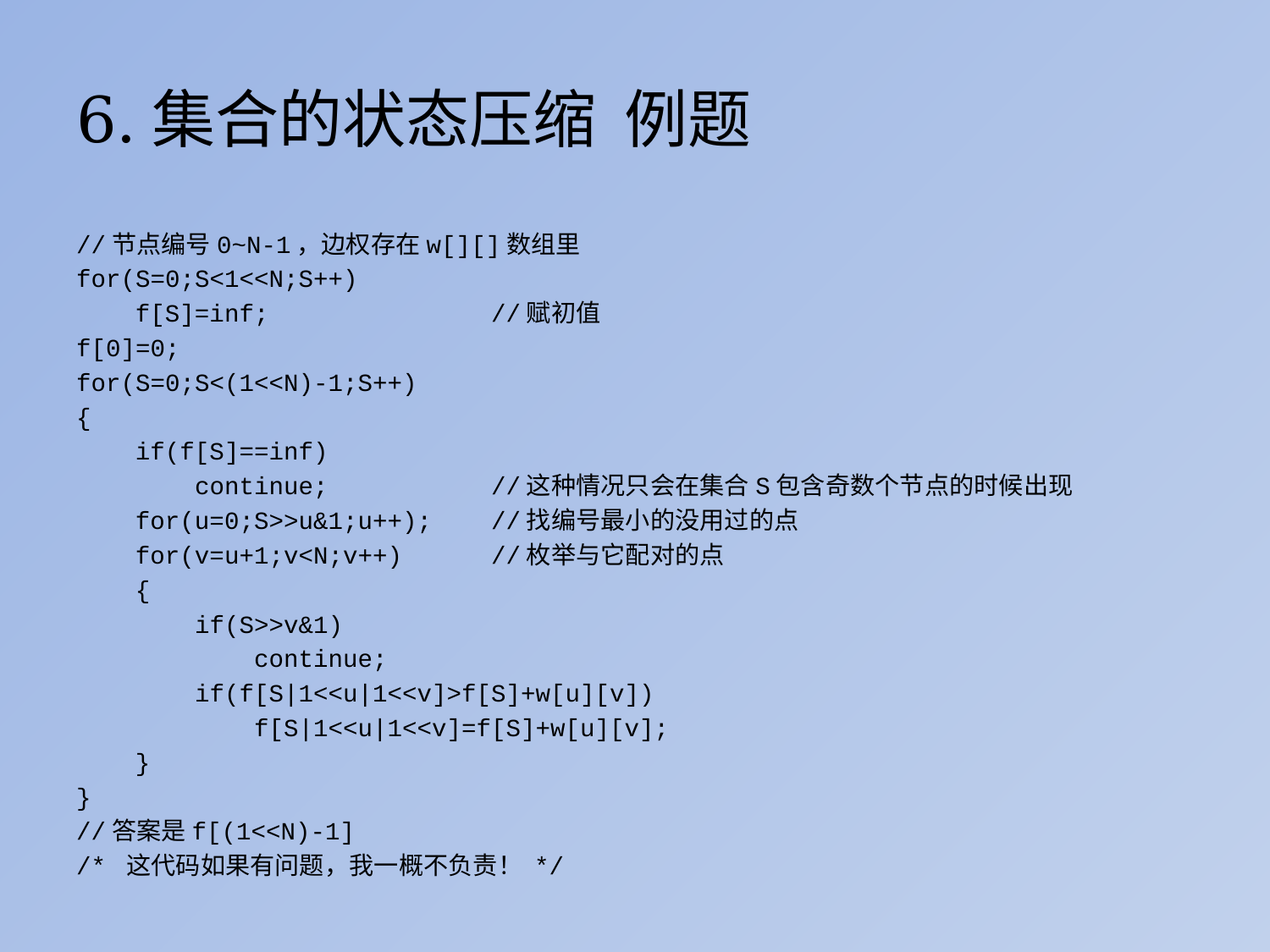

# 6.集合的状态压缩  例题
//节点编号0~N-1，边权存在w[][]数组里
for(S=0;S<1<<N;S++)
    f[S]=inf;               //赋初值
f[0]=0;
for(S=0;S<(1<<N)-1;S++)
{
    if(f[S]==inf)
        continue;           //这种情况只会在集合S包含奇数个节点的时候出现
    for(u=0;S>>u&1;u++);    //找编号最小的没用过的点
    for(v=u+1;v<N;v++)      //枚举与它配对的点
    {
        if(S>>v&1)
            continue;
        if(f[S|1<<u|1<<v]>f[S]+w[u][v])
            f[S|1<<u|1<<v]=f[S]+w[u][v];
    }
}
//答案是f[(1<<N)-1]
/* 这代码如果有问题，我一概不负责！ */